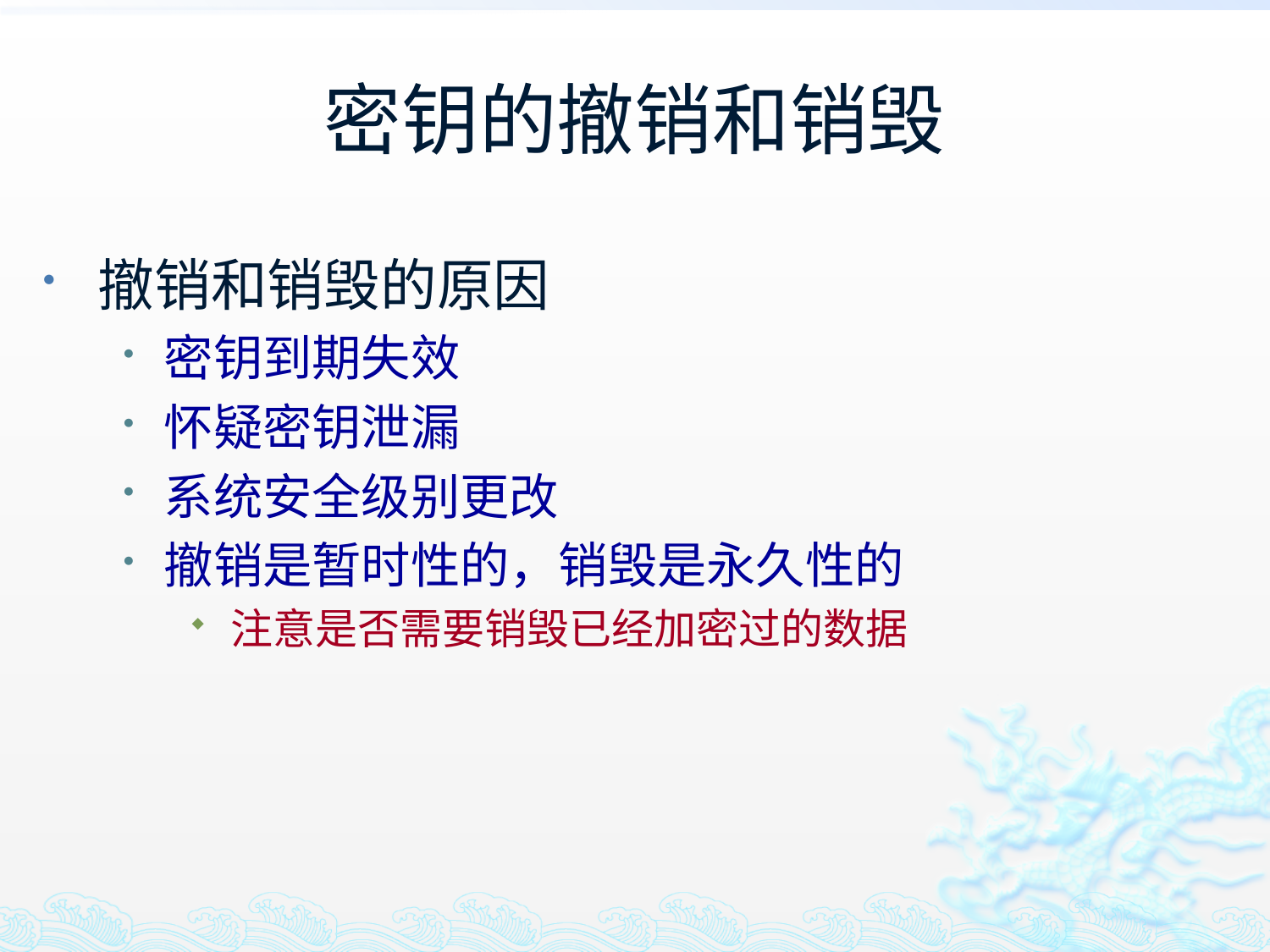

# 密钥的撤销和销毁
撤销和销毁的原因
密钥到期失效
怀疑密钥泄漏
系统安全级别更改
撤销是暂时性的，销毁是永久性的
注意是否需要销毁已经加密过的数据